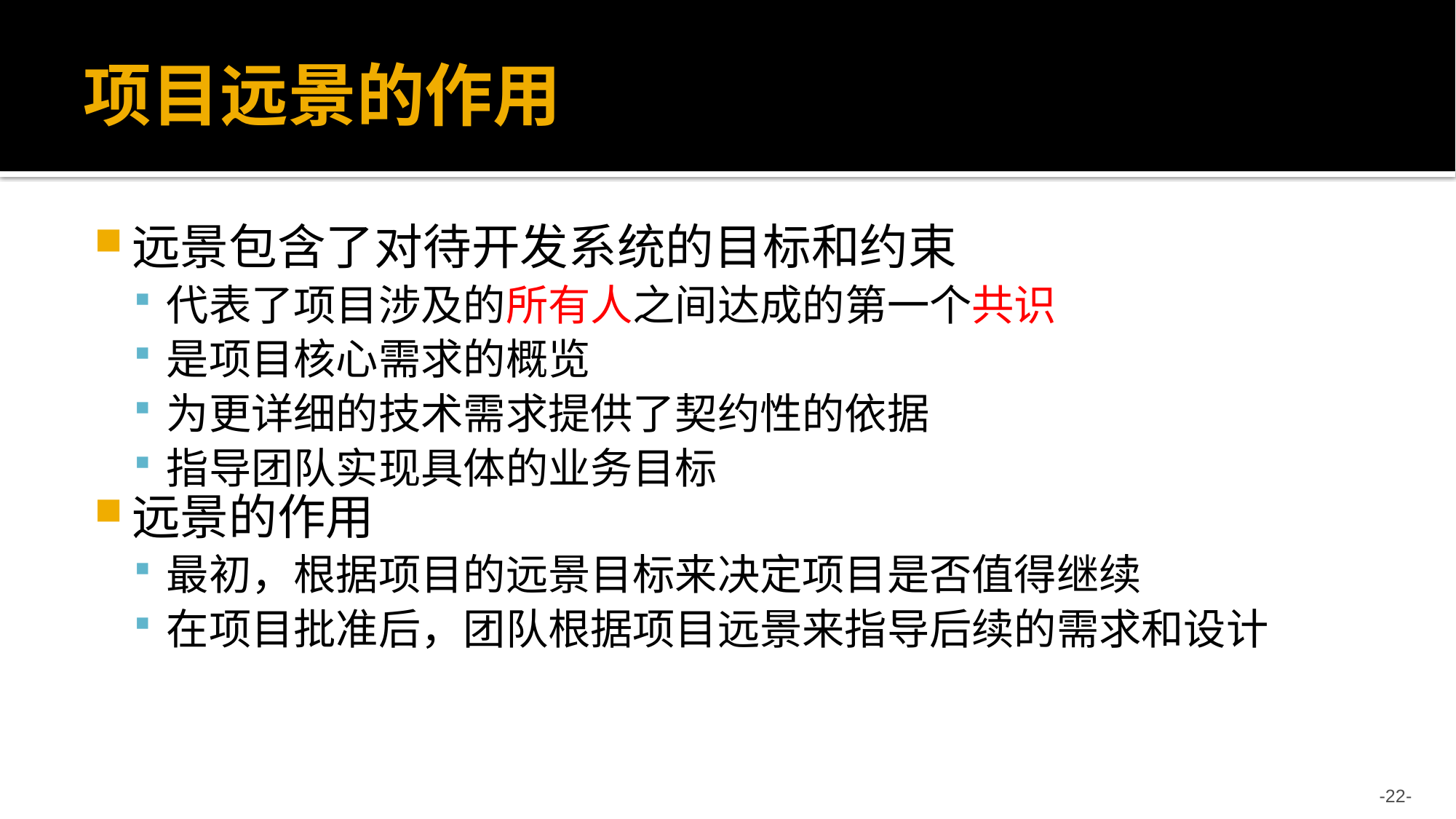

# 项目远景的作用
远景包含了对待开发系统的目标和约束
代表了项目涉及的所有人之间达成的第一个共识
是项目核心需求的概览
为更详细的技术需求提供了契约性的依据
指导团队实现具体的业务目标
远景的作用
最初，根据项目的远景目标来决定项目是否值得继续
在项目批准后，团队根据项目远景来指导后续的需求和设计
-22-